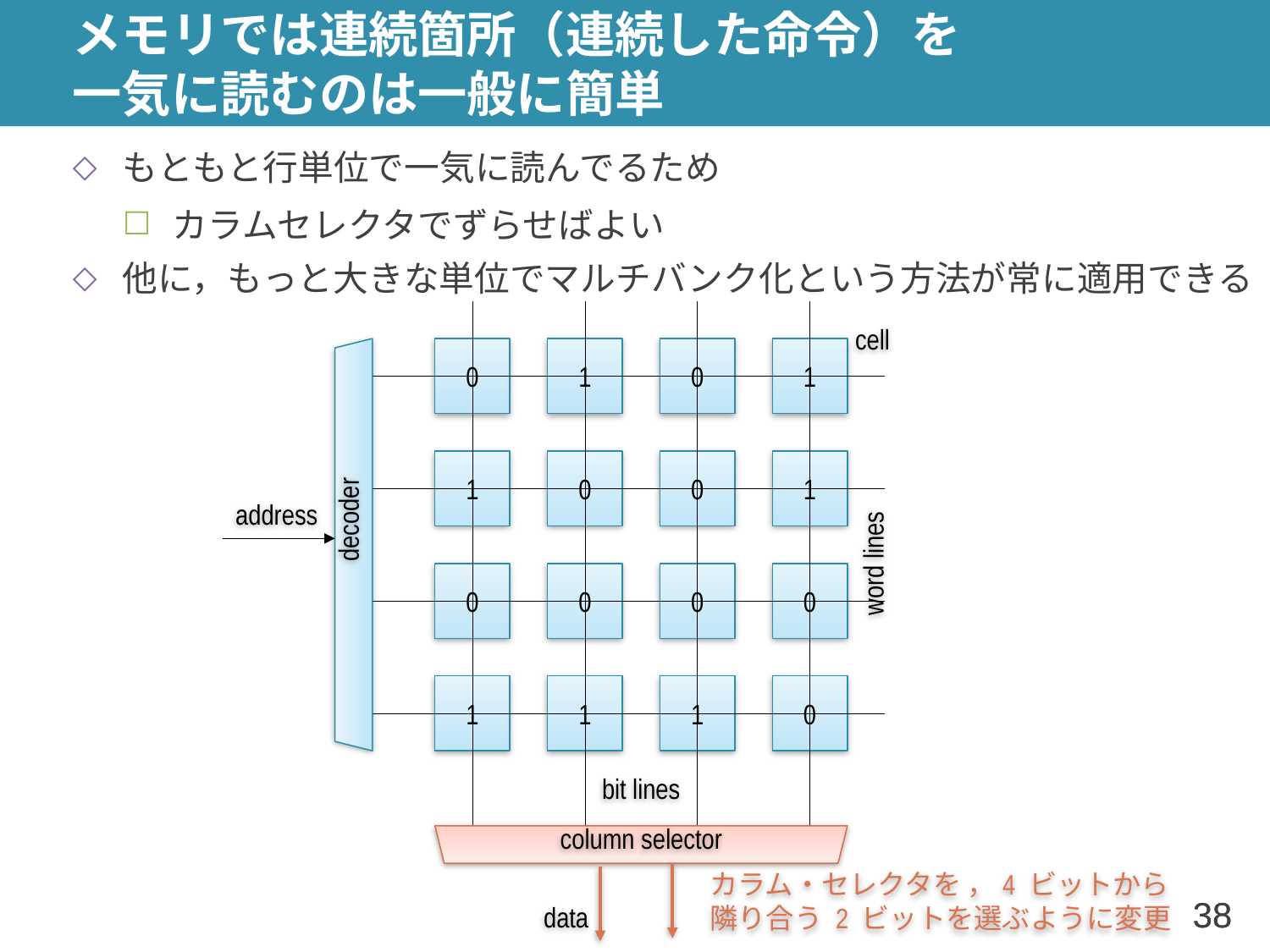

# メモリでは連続箇所（連続した命令）を 一気に読むのは一般に簡単
もともと行単位で一気に読んでるため
カラムセレクタでずらせばよい
他に，もっと大きな単位でマルチバンク化という方法が常に適用できる
cell
1
0
1
0
0
0
1
1
address
decoder

word lines
0
0
0
0
1
1
0
1
bit lines
column selector

カラム・セレクタを ，4 ビットから
隣り合う 2 ビットを選ぶように変更
data